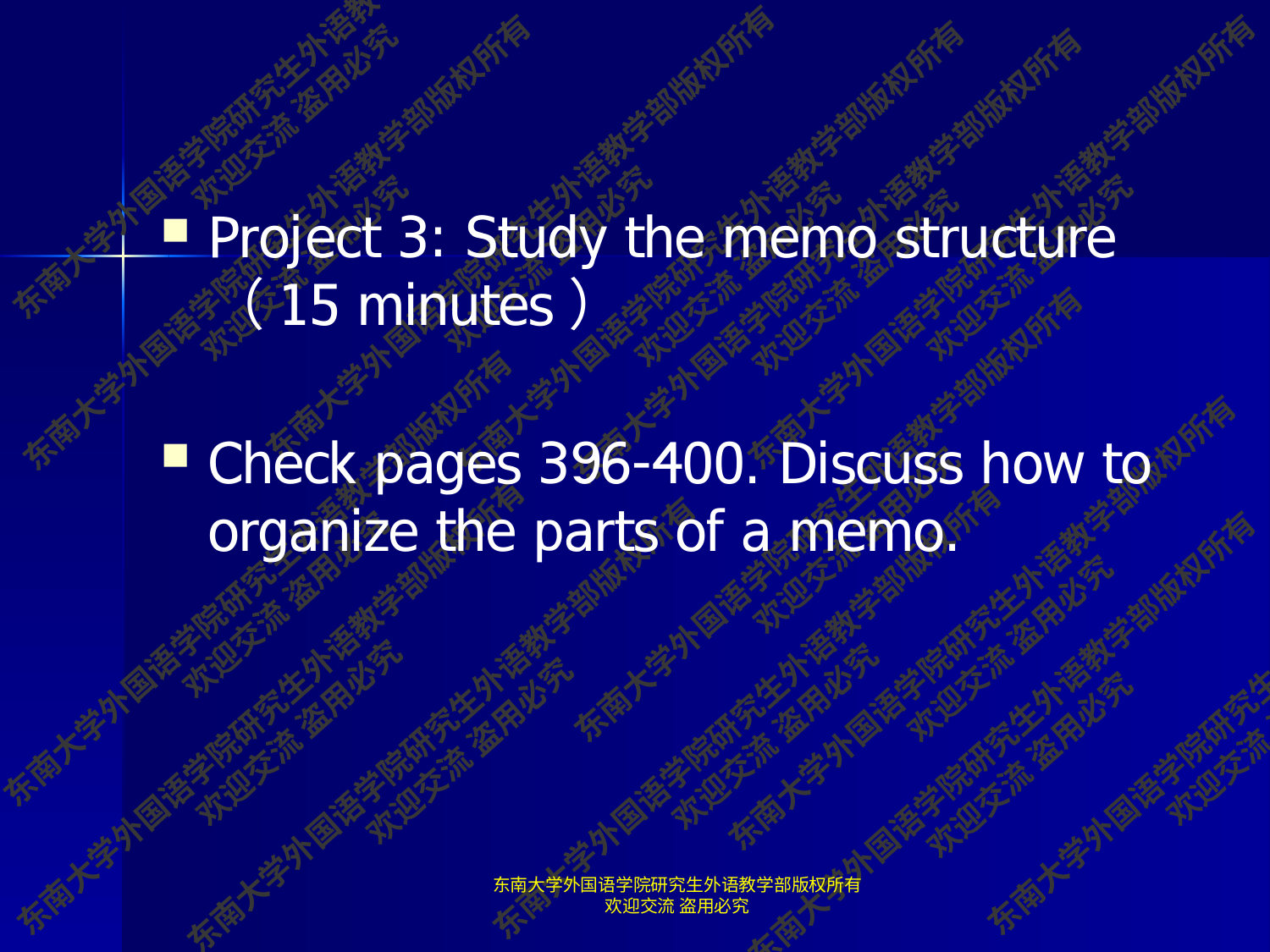

#

Project 3: Study the memo structure  （15 minutes）

Check pages 396-400. Discuss how to organize the parts of a memo.
东南大学外国语学院研究生外语教学部版权所有 欢迎交流 盗用必究